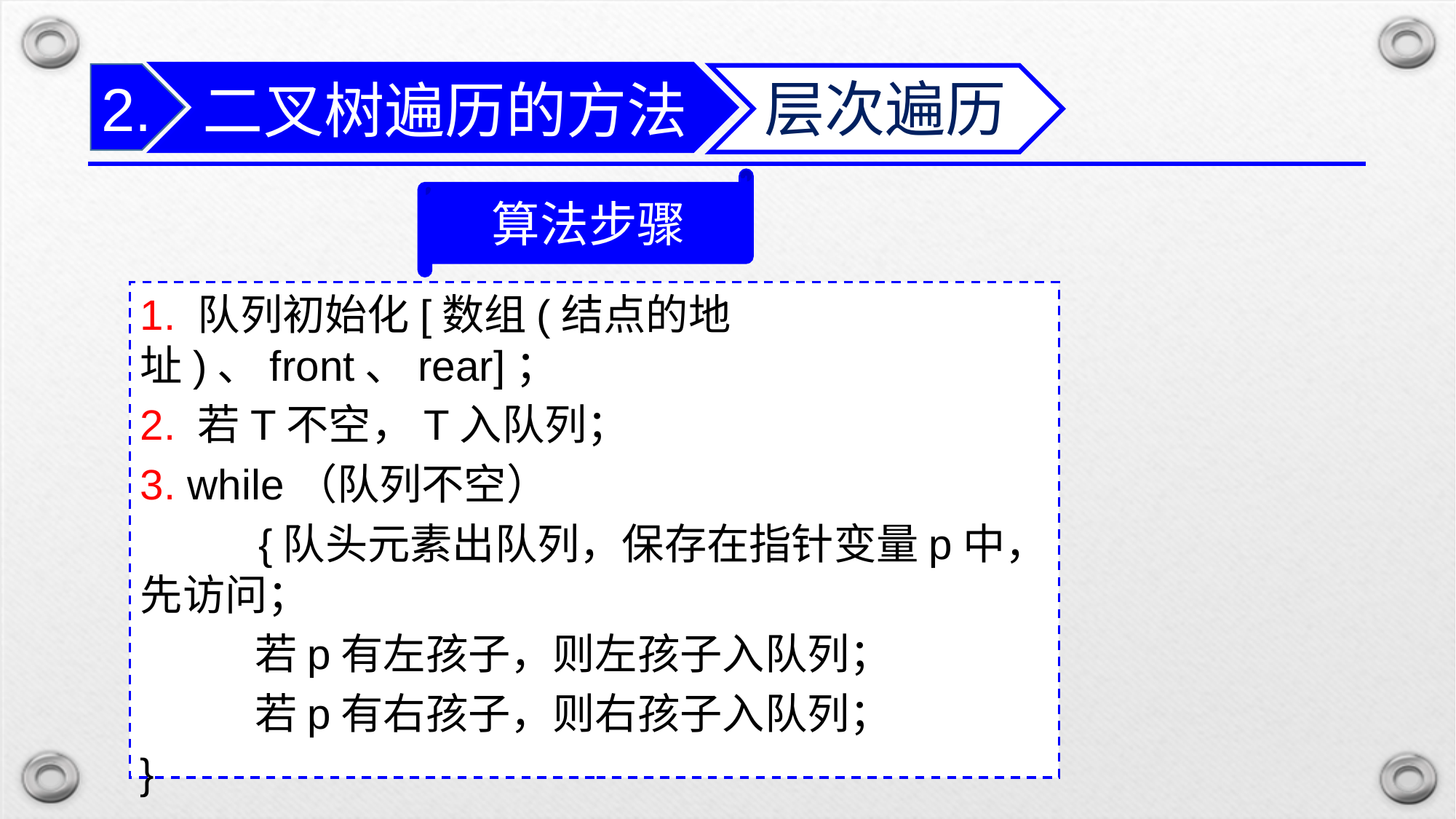

二叉树遍历的方法

2.
层次遍历
算法步骤
1. 队列初始化[数组(结点的地址)、front、rear]；
2. 若T不空，T入队列；
3. while（队列不空）
          {队头元素出队列，保存在指针变量p中，先访问；
           若p有左孩子，则左孩子入队列；
           若p有右孩子，则右孩子入队列；
}